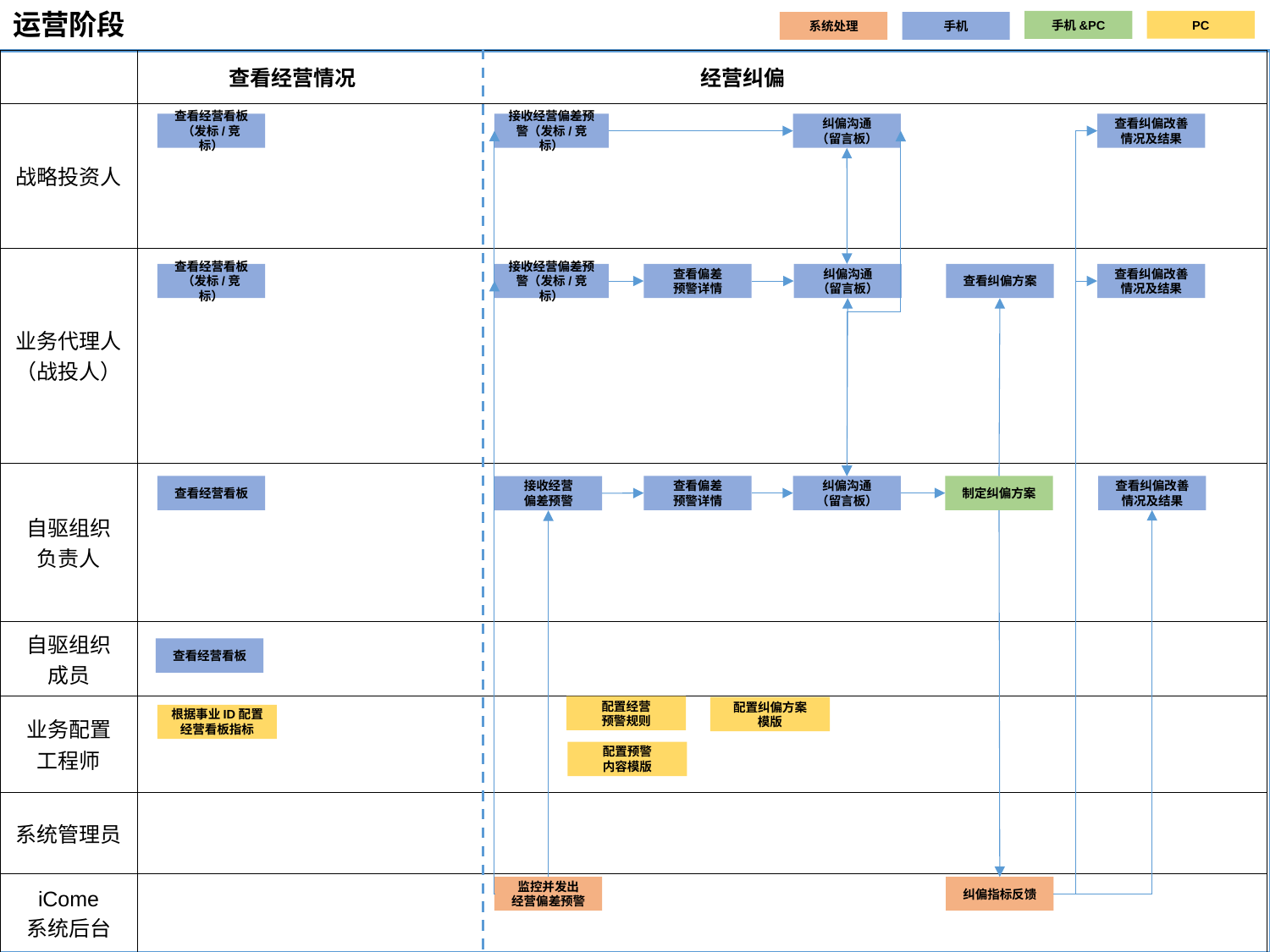

# 运营阶段
PC
手机&PC
系统处理
手机
|  | 查看经营情况 经营纠偏 |
| --- | --- |
| 战略投资人 |  |
| 业务代理人 （战投人） |  |
| 自驱组织 负责人 |  |
| 自驱组织 成员 |  |
| 业务配置 工程师 |  |
| 系统管理员 |  |
| iCome 系统后台 |  |
|  |
| --- |
查看经营看板
（发标/竞标）
接收经营偏差预警（发标/竞标）
纠偏沟通
（留言板）
查看纠偏改善
情况及结果
查看经营看板
（发标/竞标）
接收经营偏差预警（发标/竞标）
查看偏差
预警详情
纠偏沟通
（留言板）
查看纠偏方案
查看纠偏改善
情况及结果
查看经营看板
查看偏差
预警详情
纠偏沟通
（留言板）
制定纠偏方案
查看纠偏改善
情况及结果
接收经营
偏差预警
查看经营看板
配置经营
预警规则
配置纠偏方案
模版
根据事业ID配置
经营看板指标
配置预警
内容模版
监控并发出
经营偏差预警
纠偏指标反馈